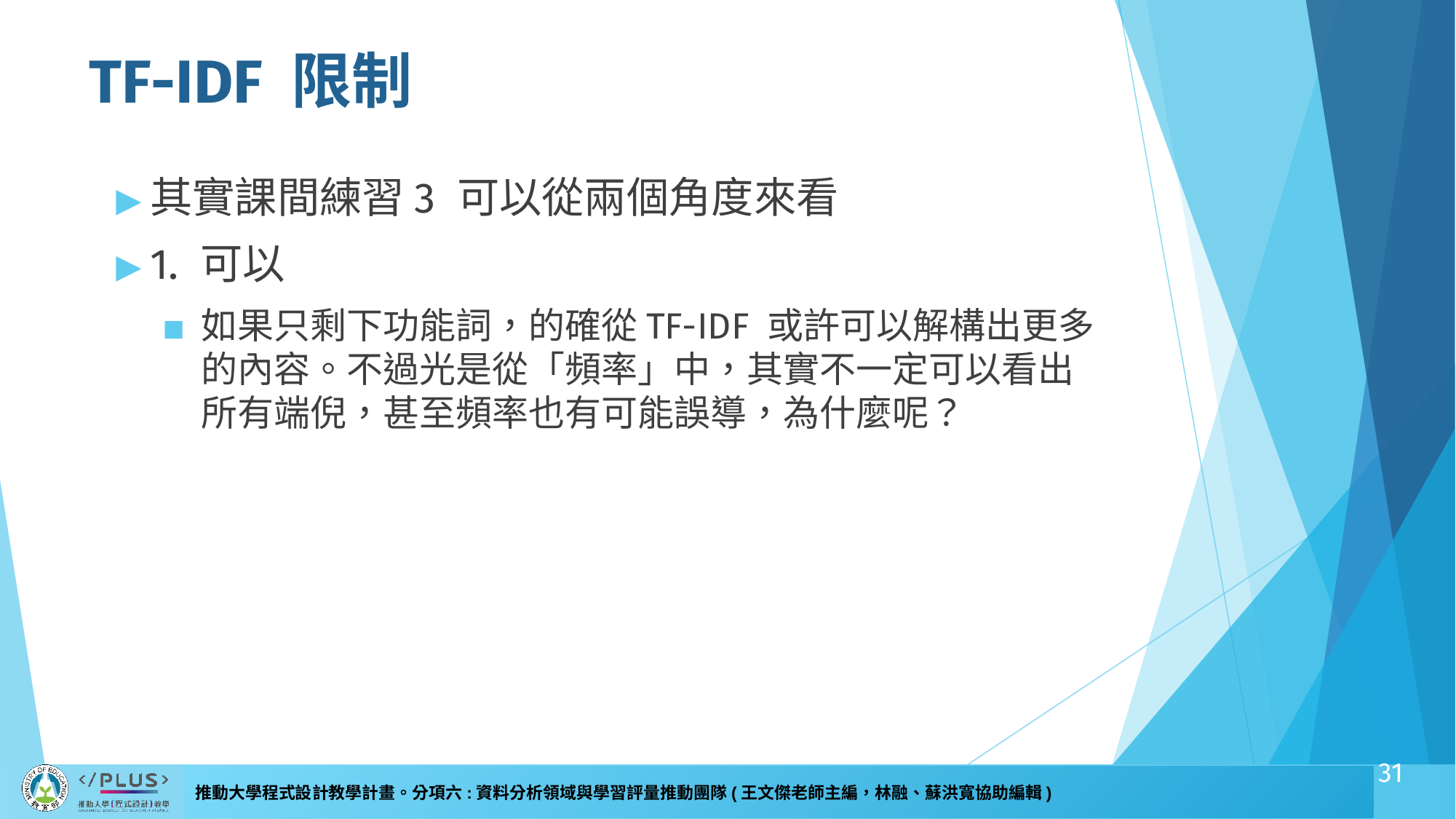

# TF-IDF 限制
其實課間練習3 可以從兩個角度來看
1. 可以
如果只剩下功能詞，的確從TF-IDF 或許可以解構出更多的內容。不過光是從「頻率」中，其實不一定可以看出所有端倪，甚至頻率也有可能誤導，為什麼呢？
31